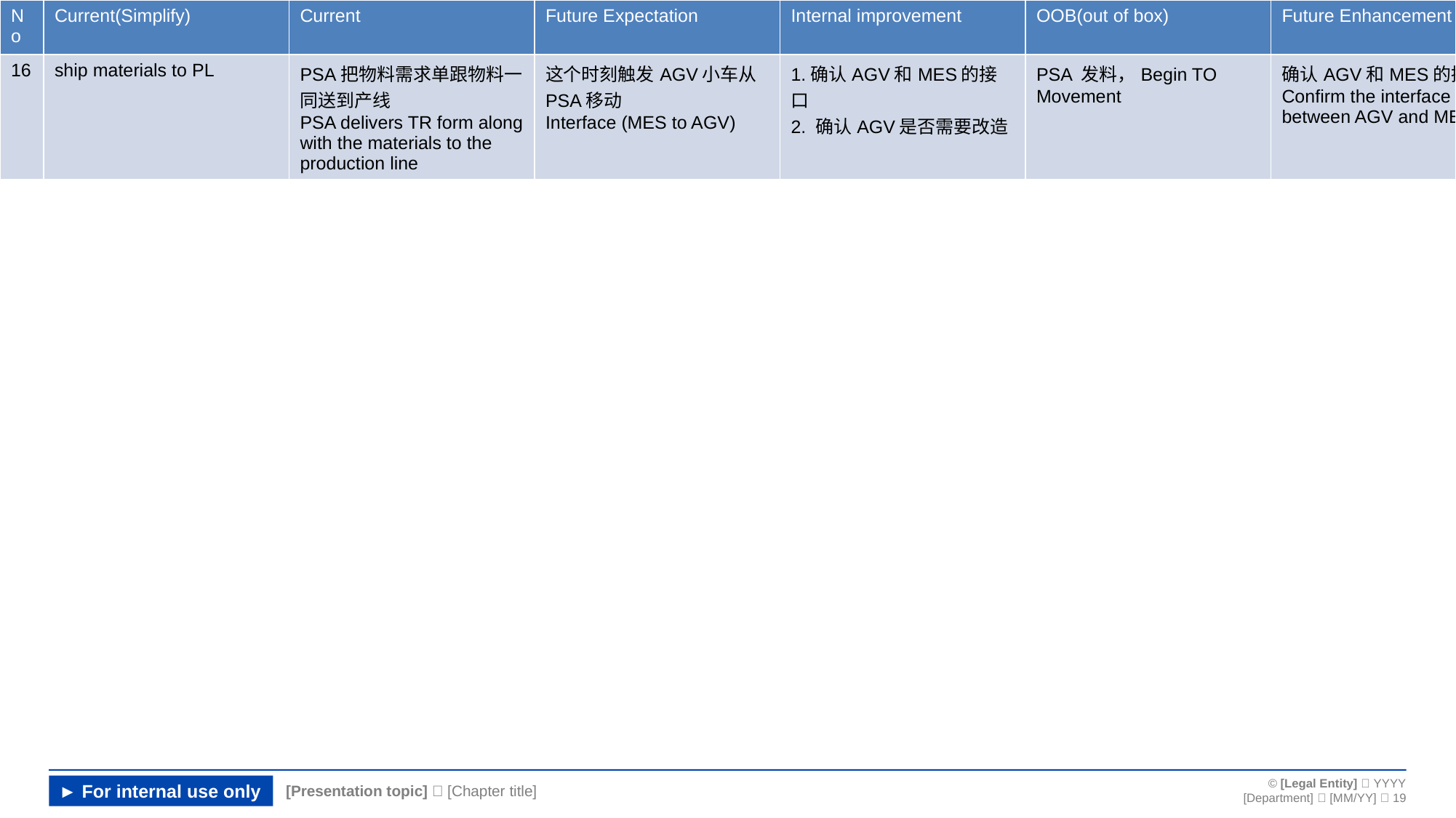

| No | Current(Simplify) | Current | Future Expectation | Internal improvement | OOB(out of box) | Future Enhancement |  |
| --- | --- | --- | --- | --- | --- | --- | --- |
| 16 | ship materials to PL | PSA把物料需求单跟物料一同送到产线 PSA delivers TR form along with the materials to the production line | 这个时刻触发AGV小车从PSA移动 Interface (MES to AGV) | 1.确认AGV和MES的接口 2. 确认AGV是否需要改造 | PSA 发料，Begin TO Movement | 确认AGV和MES的接口 Confirm the interface between AGV and MES |  |
#